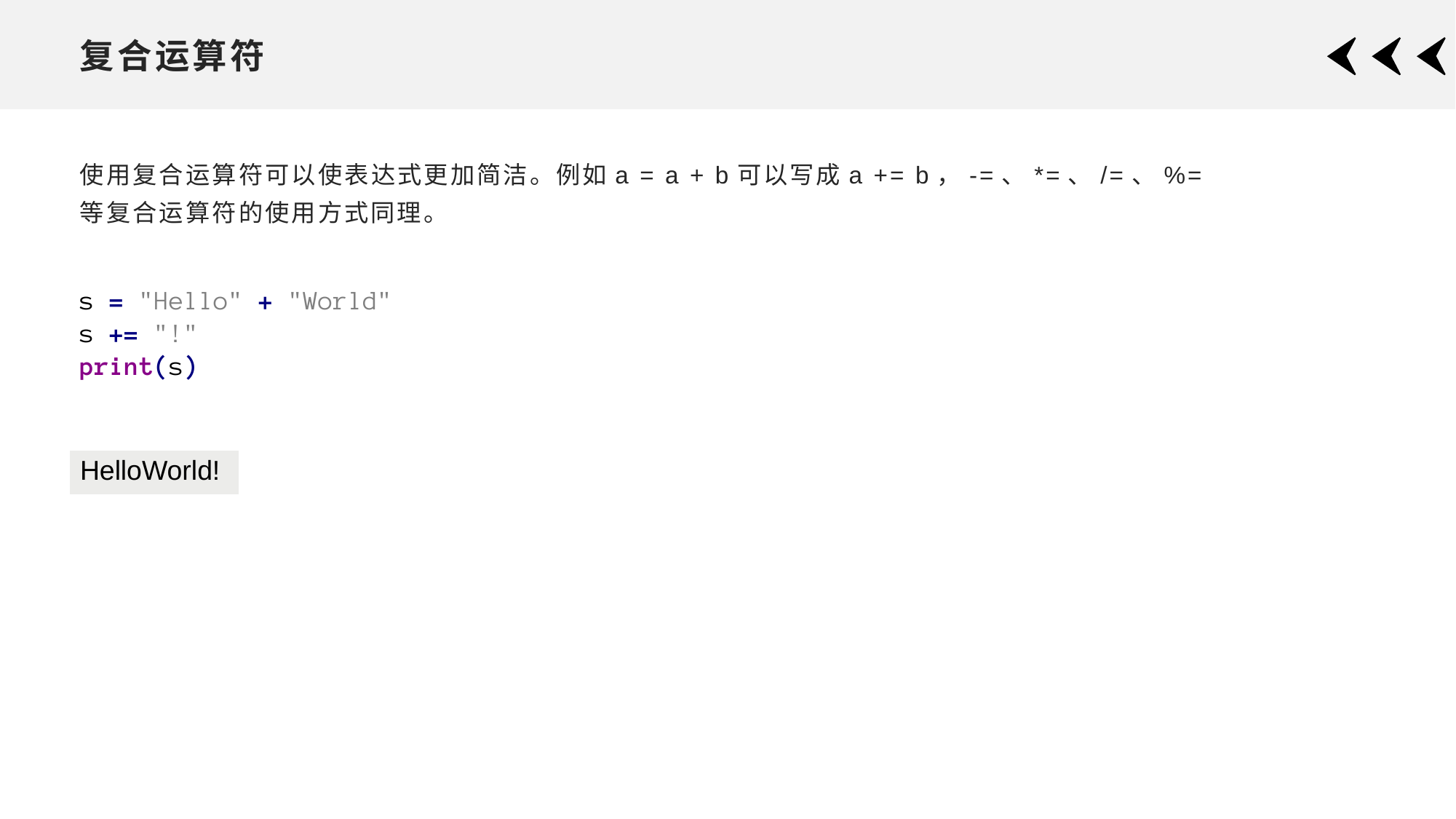

# 复合运算符
使用复合运算符可以使表达式更加简洁。例如a = a + b可以写成a += b，-=、*=、/=、%=等复合运算符的使用方式同理。
s = "Hello" + "World"
s += "!"
print(s)
| HelloWorld! |
| --- |